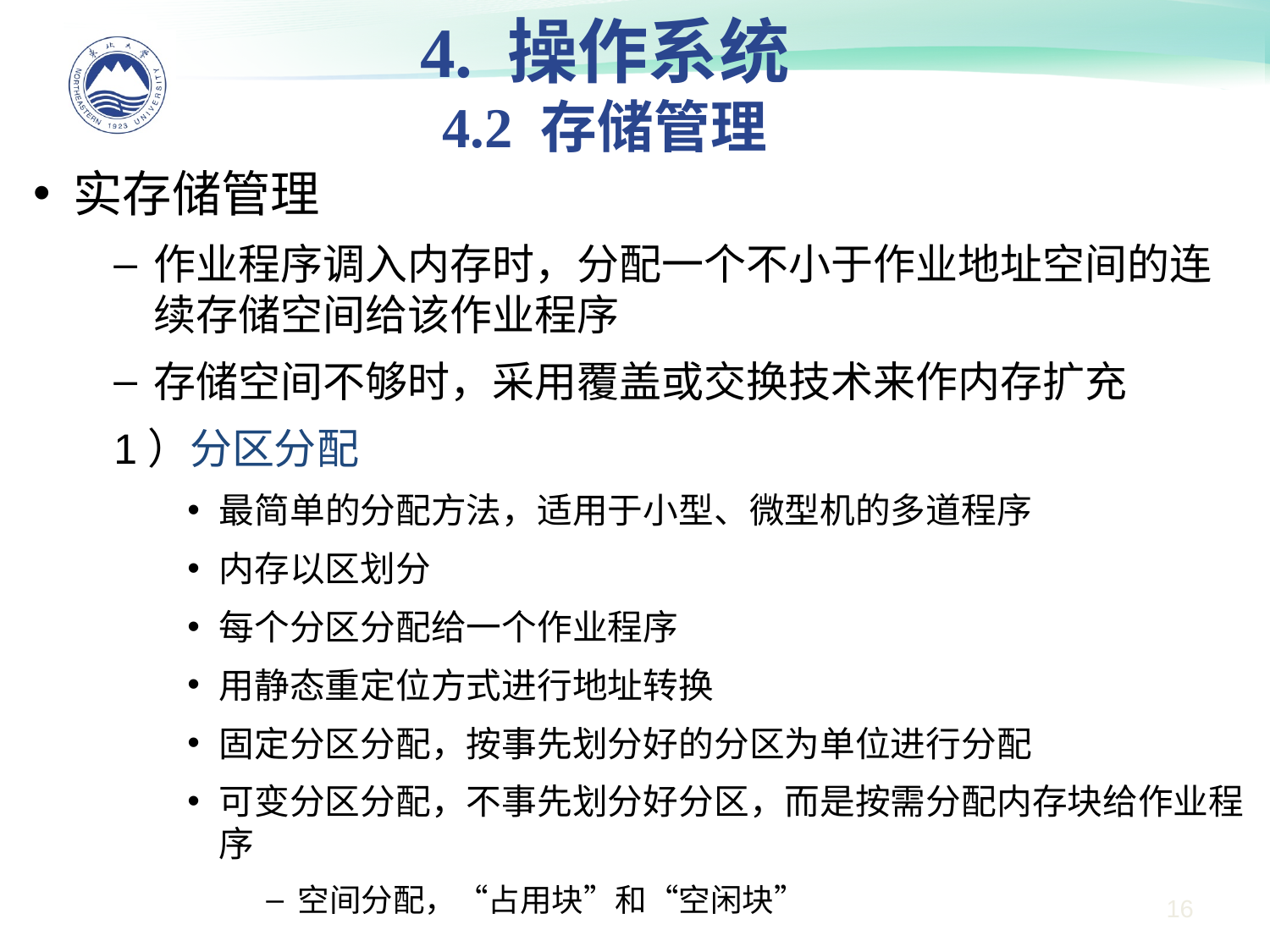

4. 操作系统
4.2 存储管理
实存储管理
作业程序调入内存时，分配一个不小于作业地址空间的连续存储空间给该作业程序
存储空间不够时，采用覆盖或交换技术来作内存扩充
1）分区分配
最简单的分配方法，适用于小型、微型机的多道程序
内存以区划分
每个分区分配给一个作业程序
用静态重定位方式进行地址转换
固定分区分配，按事先划分好的分区为单位进行分配
可变分区分配，不事先划分好分区，而是按需分配内存块给作业程序
空间分配，“占用块”和“空闲块”
16